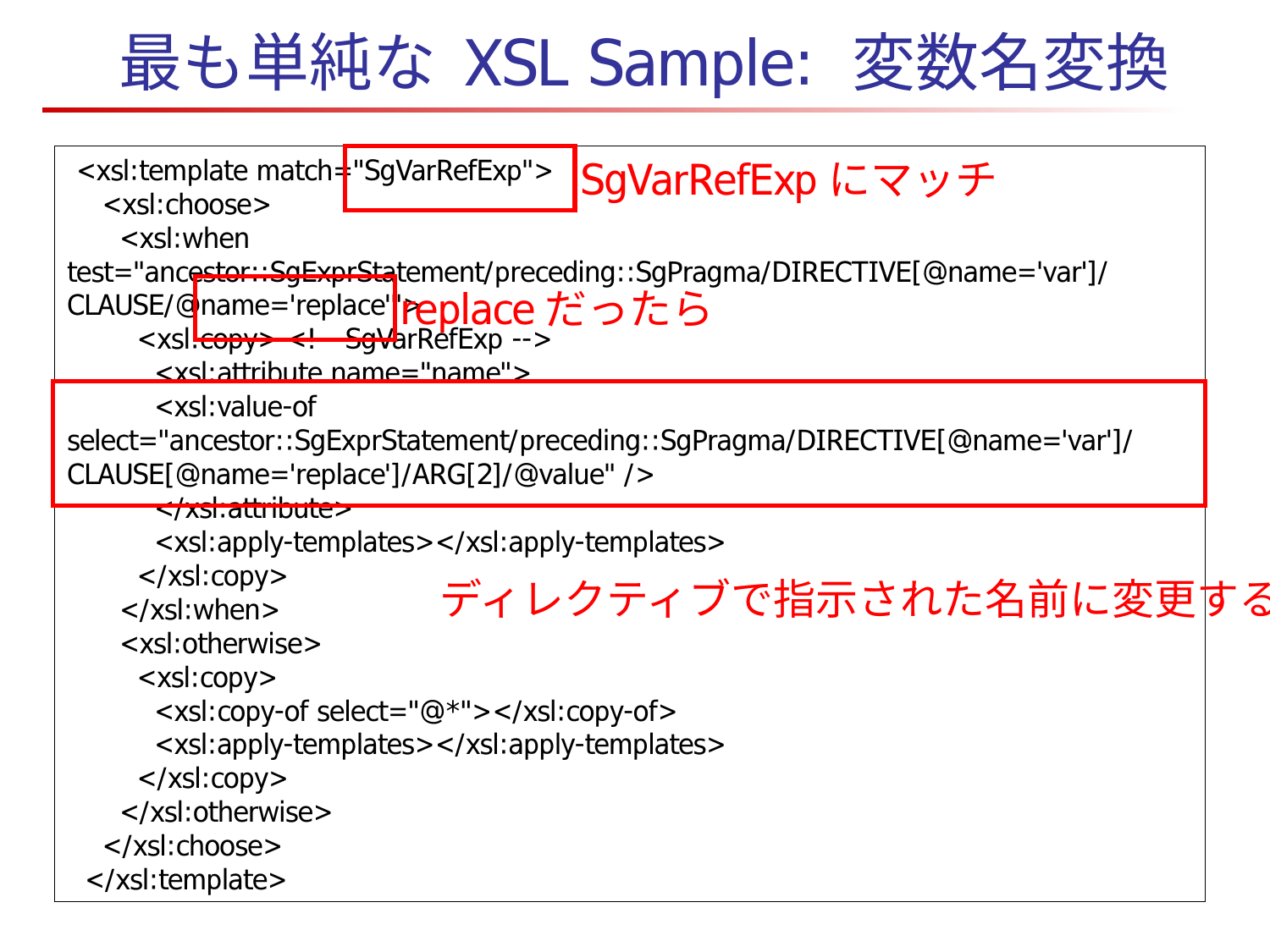

# 最も単純な XSL Sample: 変数名変換

SgVarRefExpにマッチ
 <xsl:template match="SgVarRefExp">
    <xsl:choose>
      <xsl:when        test="ancestor::SgExprStatement/preceding::SgPragma/DIRECTIVE[@name='var']/CLAUSE/@name='replace'">
        <xsl:copy> <!-- SgVarRefExp -->
          <xsl:attribute name="name">
          <xsl:value-of            select="ancestor::SgExprStatement/preceding::SgPragma/DIRECTIVE[@name='var']/CLAUSE[@name='replace']/ARG[2]/@value" />
          </xsl:attribute>
          <xsl:apply-templates></xsl:apply-templates>
        </xsl:copy>
      </xsl:when>
      <xsl:otherwise>
        <xsl:copy>
          <xsl:copy-of select="@*"></xsl:copy-of>
          <xsl:apply-templates></xsl:apply-templates>
        </xsl:copy>
      </xsl:otherwise>
    </xsl:choose>
  </xsl:template>
replaceだったら

ディレクティブで指示された名前に変更する